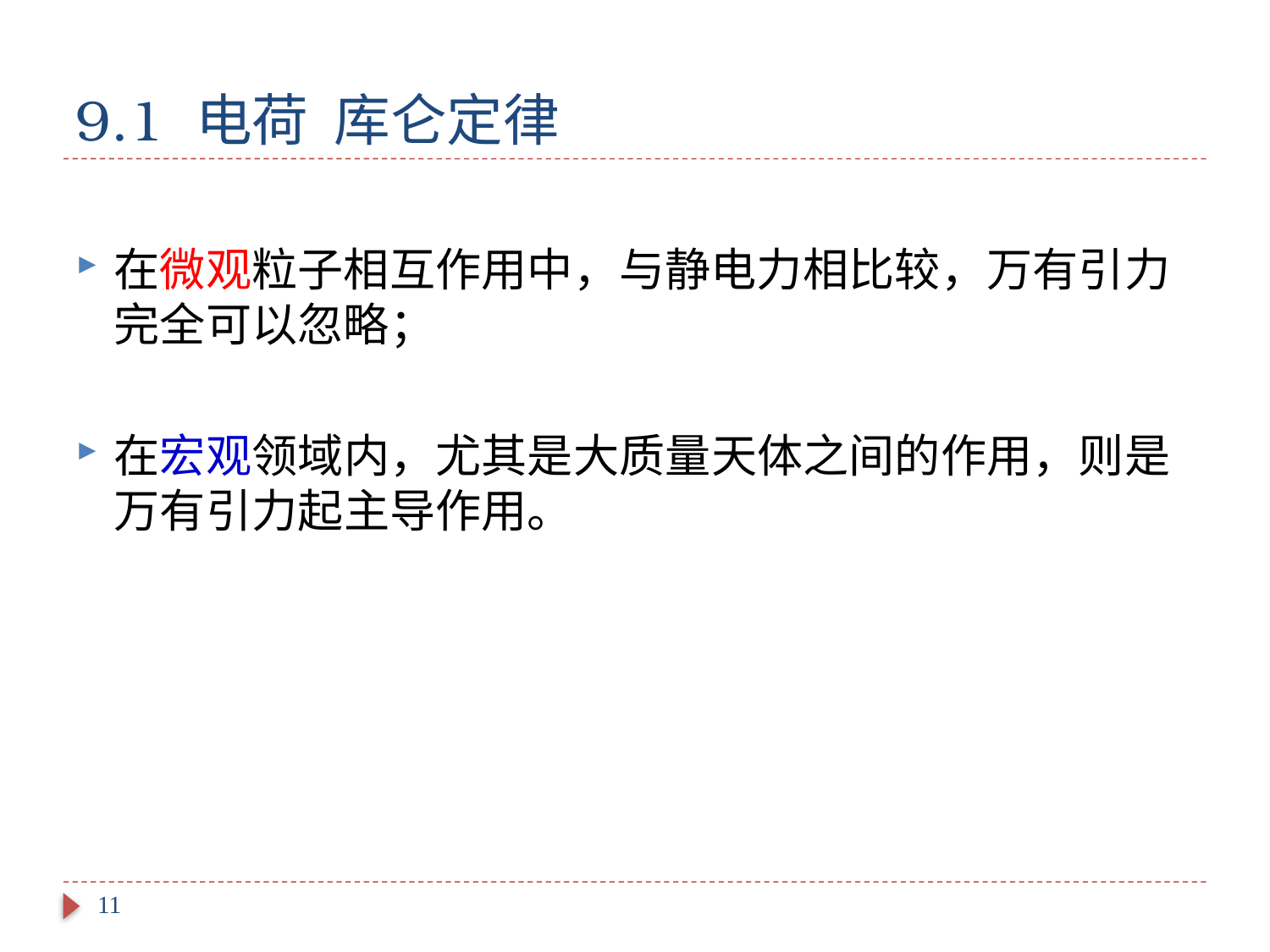

# 9.1 电荷  库仑定律

在微观粒子相互作用中，与静电力相比较，万有引力完全可以忽略；

在宏观领域内，尤其是大质量天体之间的作用，则是万有引力起主导作用。
11